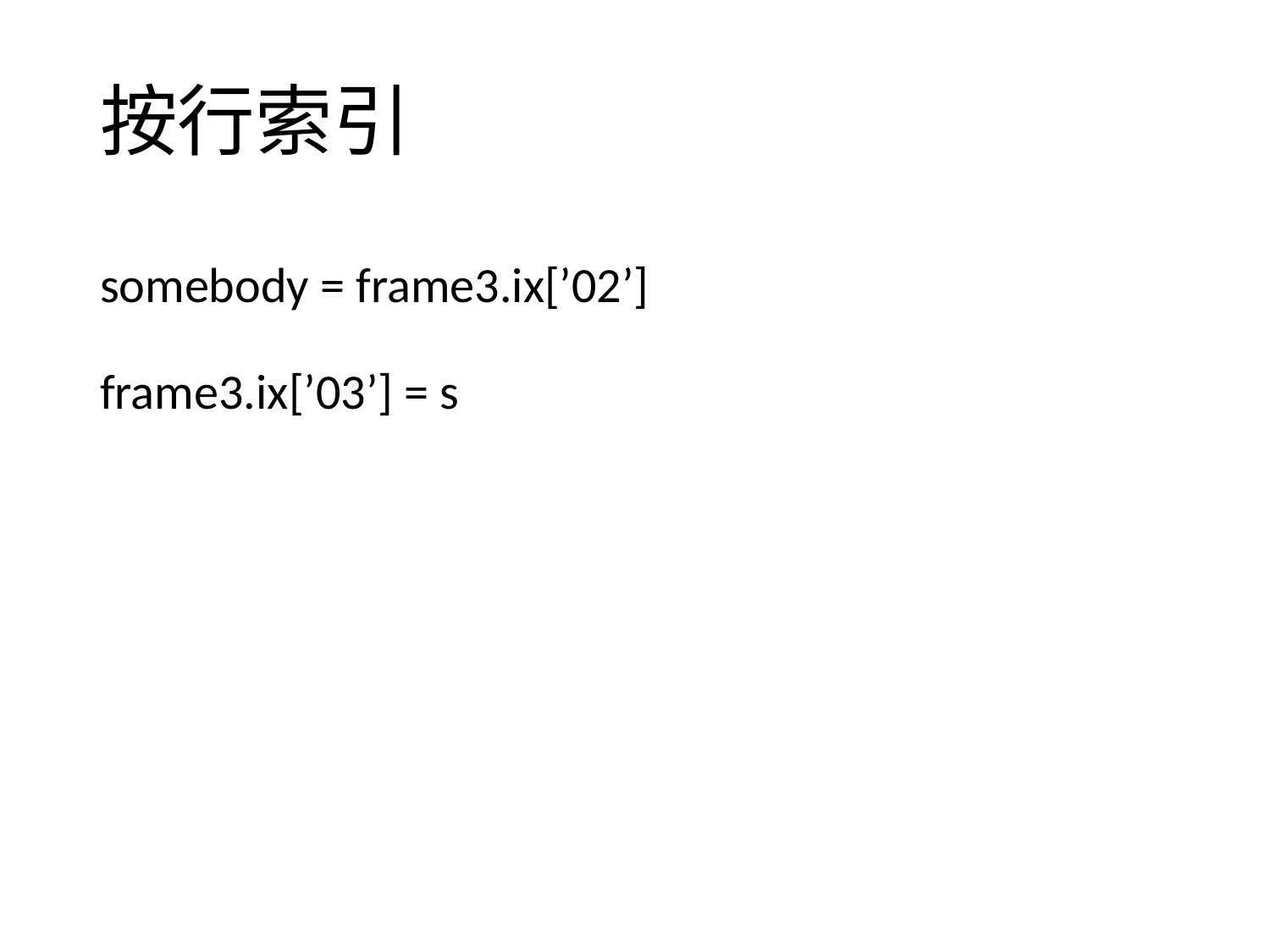

# 按行索引
somebody = frame3.ix[’02’]
frame3.ix[’03’] = s